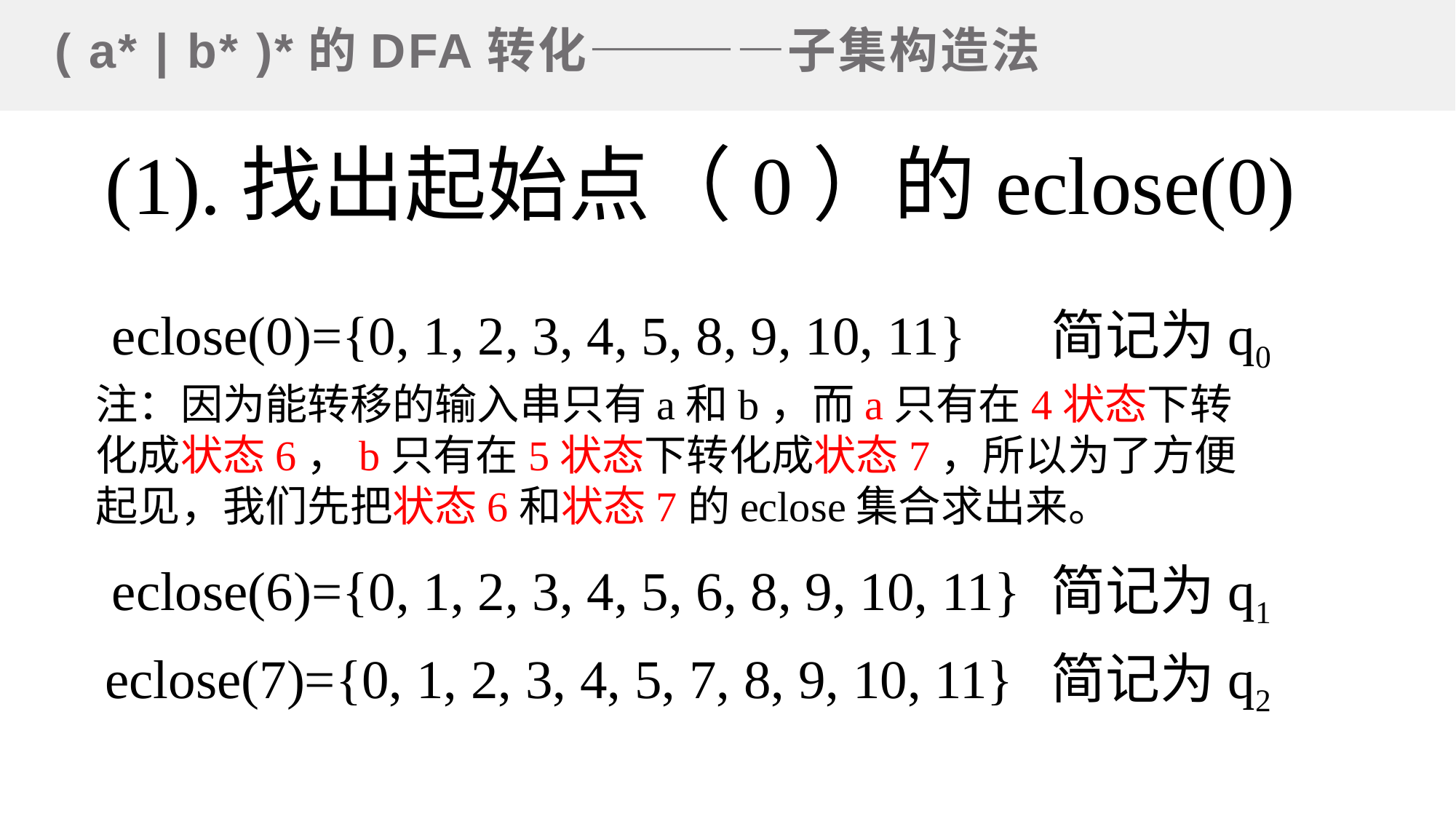

( a* | b* )*的DFA转化————子集构造法
(1).找出起始点（0）的eclose(0)
eclose(0)={0, 1, 2, 3, 4, 5, 8, 9, 10, 11}
简记为q0
注：因为能转移的输入串只有a和b，而a只有在4状态下转化成状态6，b只有在5状态下转化成状态7，所以为了方便起见，我们先把状态6和状态7的eclose集合求出来。
eclose(6)={0, 1, 2, 3, 4, 5, 6, 8, 9, 10, 11}
简记为q1
eclose(7)={0, 1, 2, 3, 4, 5, 7, 8, 9, 10, 11}
简记为q2